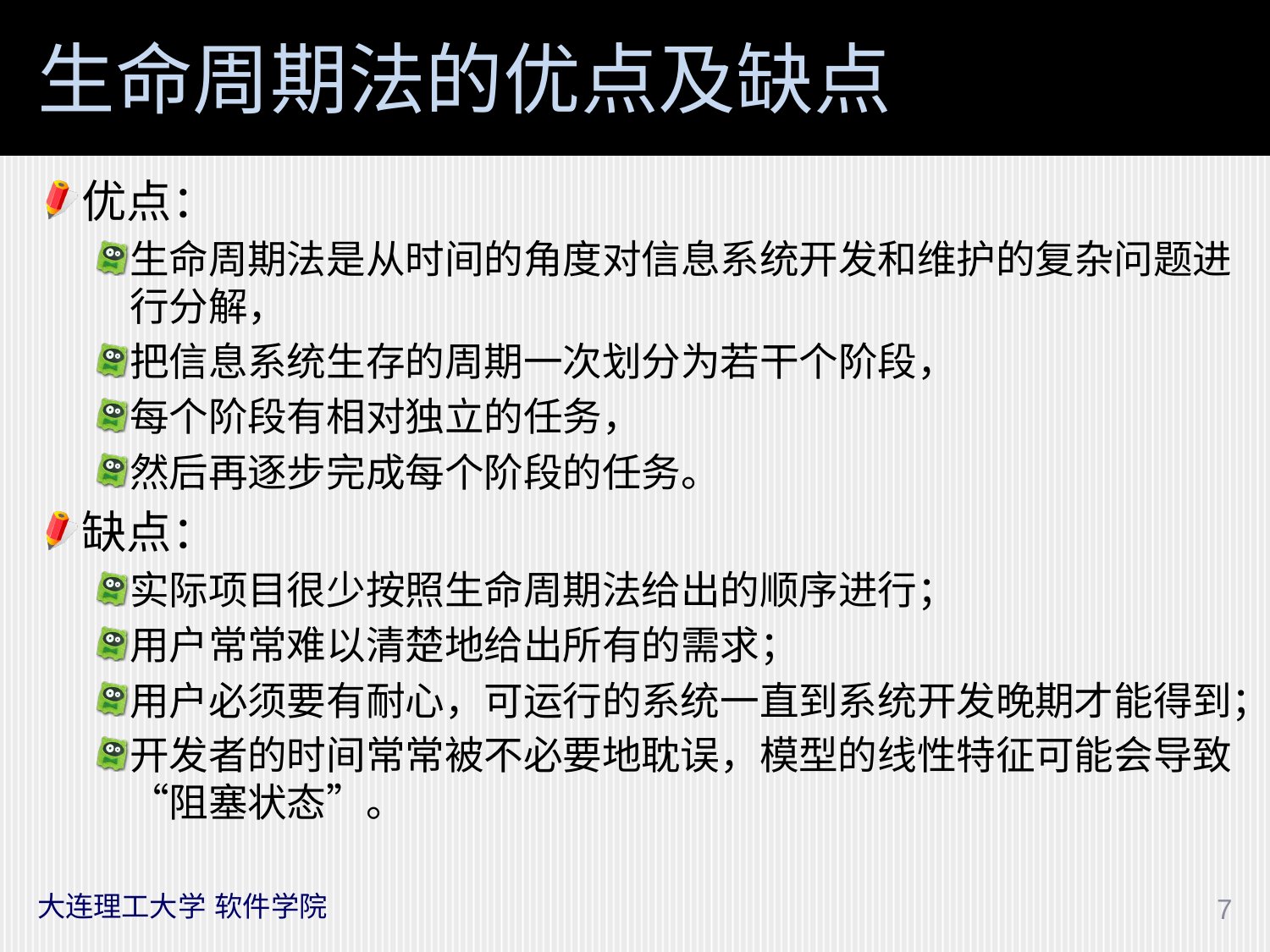

# 生命周期法的优点及缺点
优点：
生命周期法是从时间的角度对信息系统开发和维护的复杂问题进行分解，
把信息系统生存的周期一次划分为若干个阶段，
每个阶段有相对独立的任务，
然后再逐步完成每个阶段的任务。
缺点：
实际项目很少按照生命周期法给出的顺序进行；
用户常常难以清楚地给出所有的需求；
用户必须要有耐心，可运行的系统一直到系统开发晚期才能得到；
开发者的时间常常被不必要地耽误，模型的线性特征可能会导致“阻塞状态”。

大连理工大学 软件学院
7